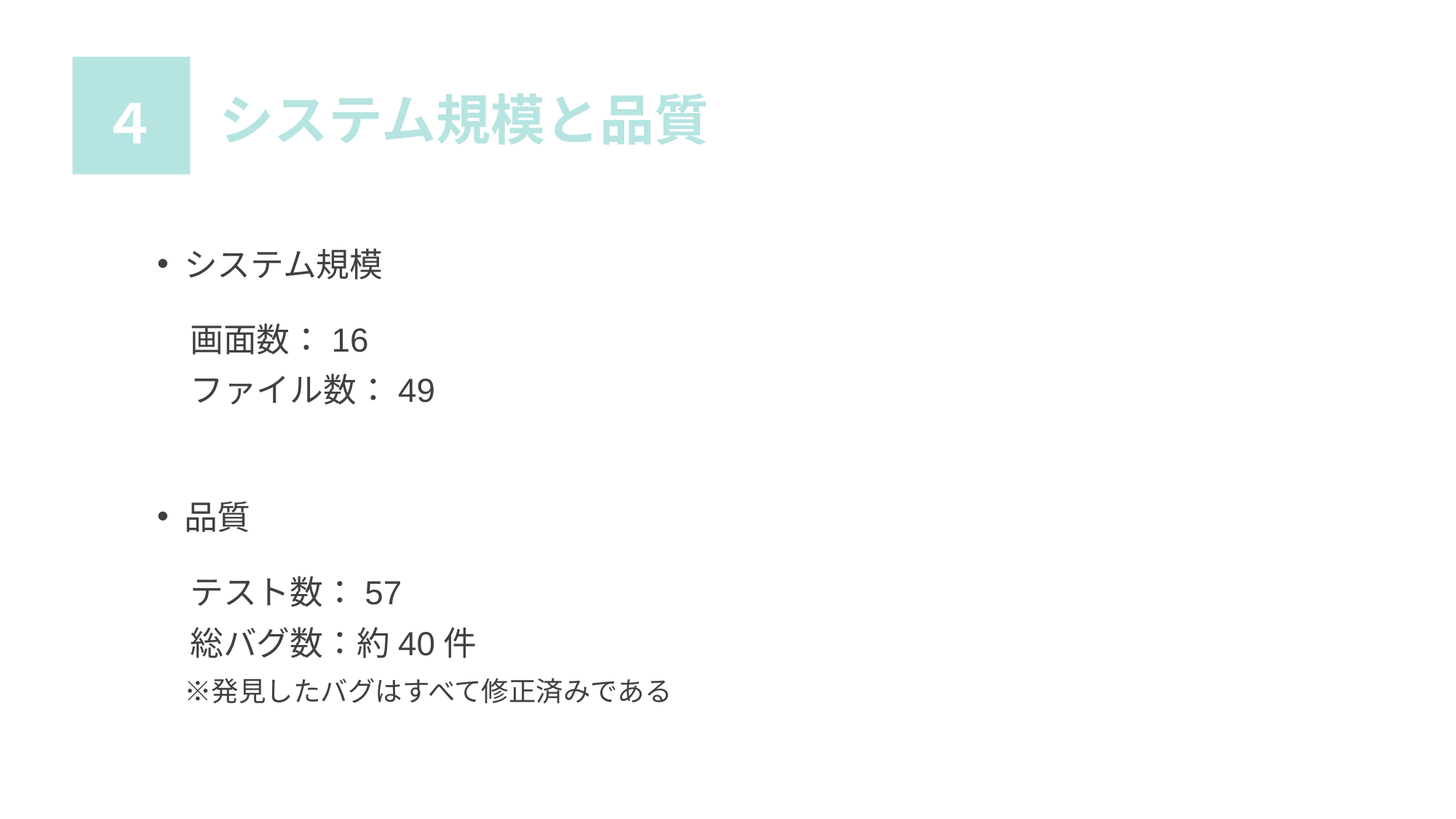

# システム規模と品質

４
システム規模
　画面数：16
　ファイル数：49

品質
　テスト数：57
　総バグ数：約40件
　※発見したバグはすべて修正済みである